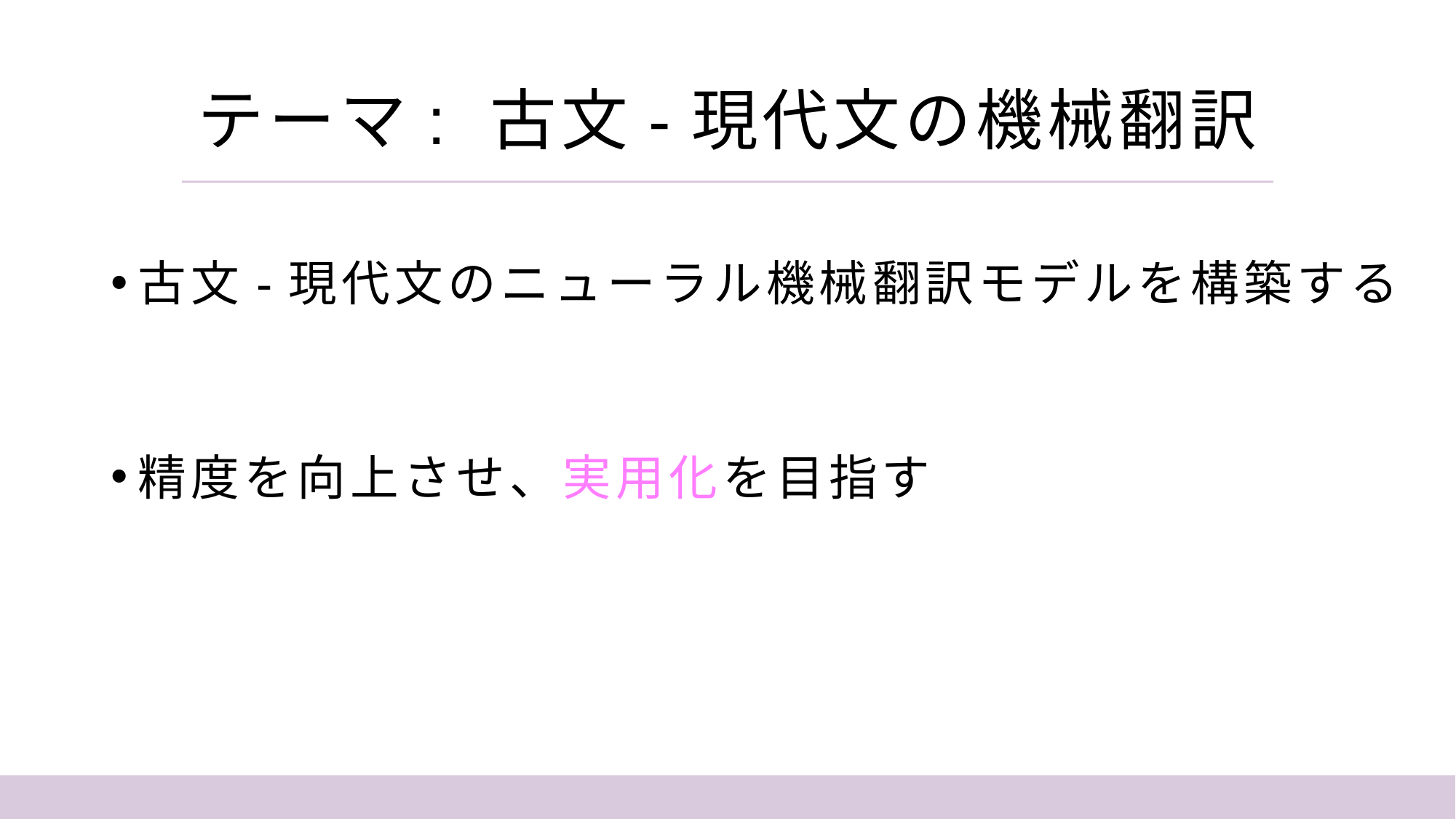

# テーマ: 古文-現代文の機械翻訳
古文-現代文のニューラル機械翻訳モデルを構築する

精度を向上させ、実用化を目指す